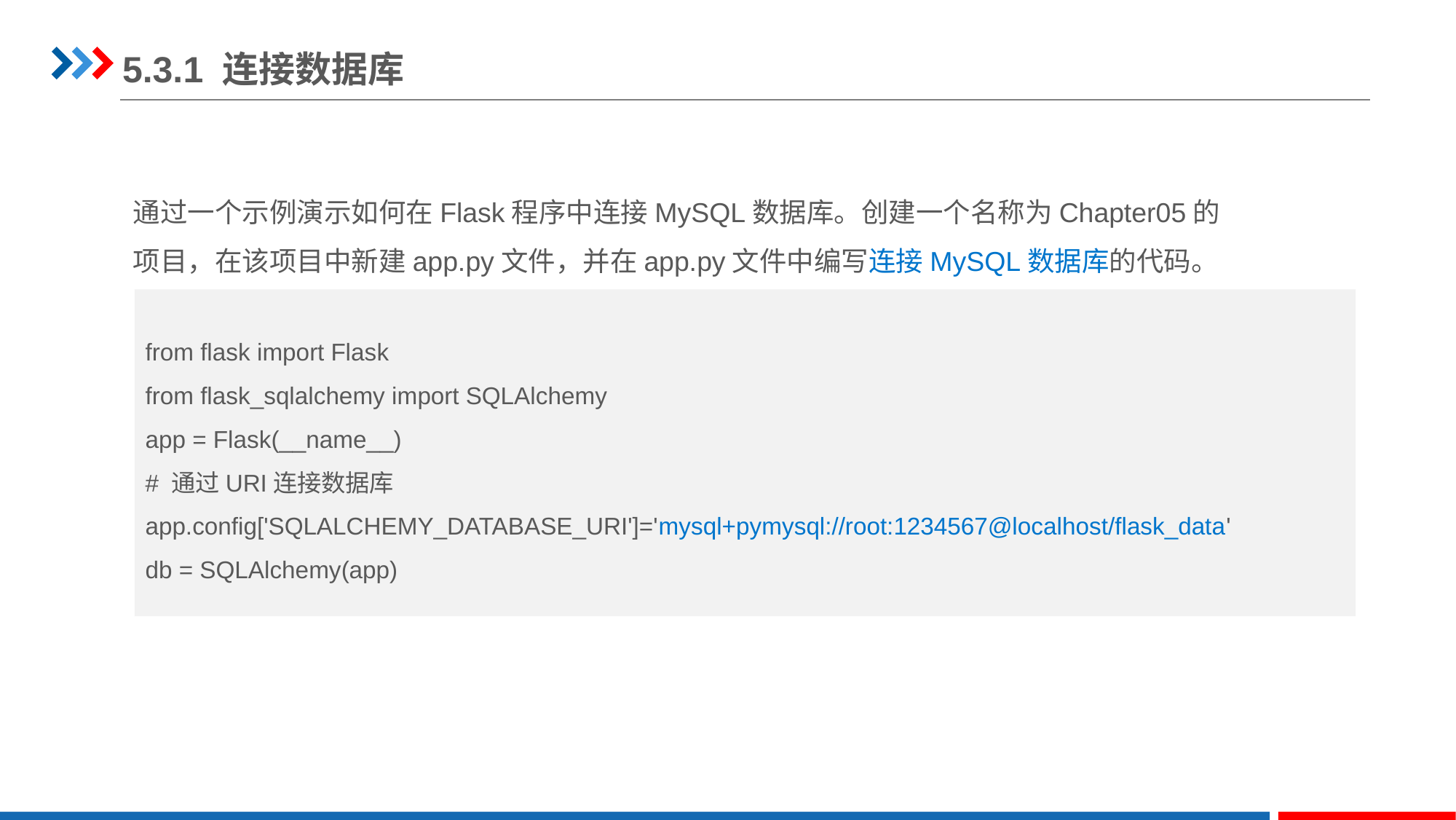

5.3.1 连接数据库
通过一个示例演示如何在Flask程序中连接MySQL数据库。创建一个名称为Chapter05的项目，在该项目中新建app.py文件，并在app.py文件中编写连接MySQL数据库的代码。
from flask import Flask
from flask_sqlalchemy import SQLAlchemy
app = Flask(__name__)
# 通过URI连接数据库
app.config['SQLALCHEMY_DATABASE_URI']='mysql+pymysql://root:1234567@localhost/flask_data'
db = SQLAlchemy(app)